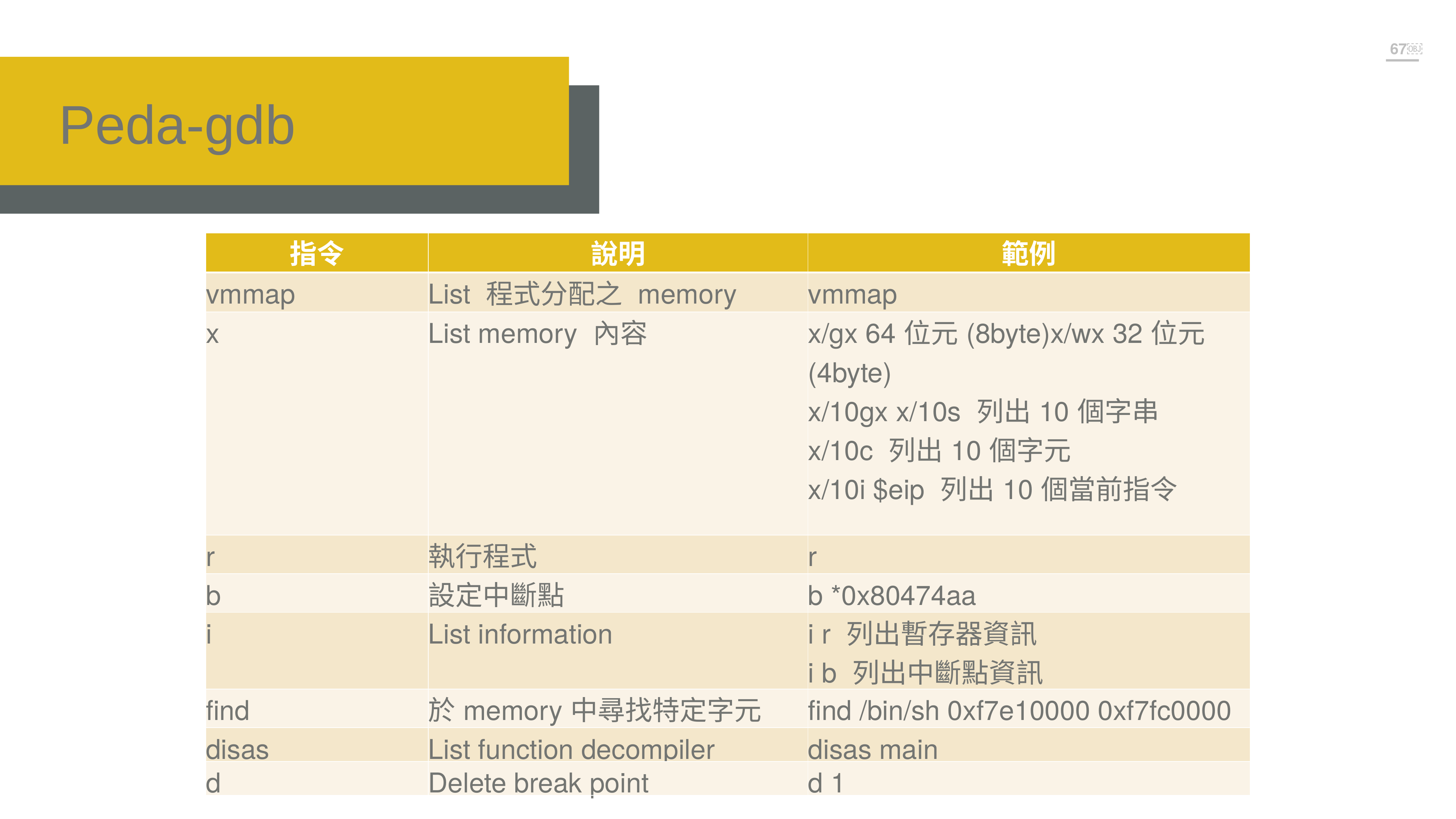

67￼
Peda-gdb
| 指令 | 說明 | 範例 |
| --- | --- | --- |
| vmmap | List 程式分配之 memory | vmmap |
| x | List memory 內容 | x/gx 64位元(8byte) x/wx 32位元(4byte) x/10gx  x/10s 列出10個字串 x/10c 列出10個字元 x/10i $eip 列出10個當前指令 |
| r | 執行程式 | r |
| b | 設定中斷點 | b \*0x80474aa |
| i | List information | i r 列出暫存器資訊 i b 列出中斷點資訊 |
| find | 於memory中尋找特定字元 | find /bin/sh 0xf7e10000 0xf7fc0000 |
| disas | List function decompiler | disas main |
| d | Delete break point | d 1 |